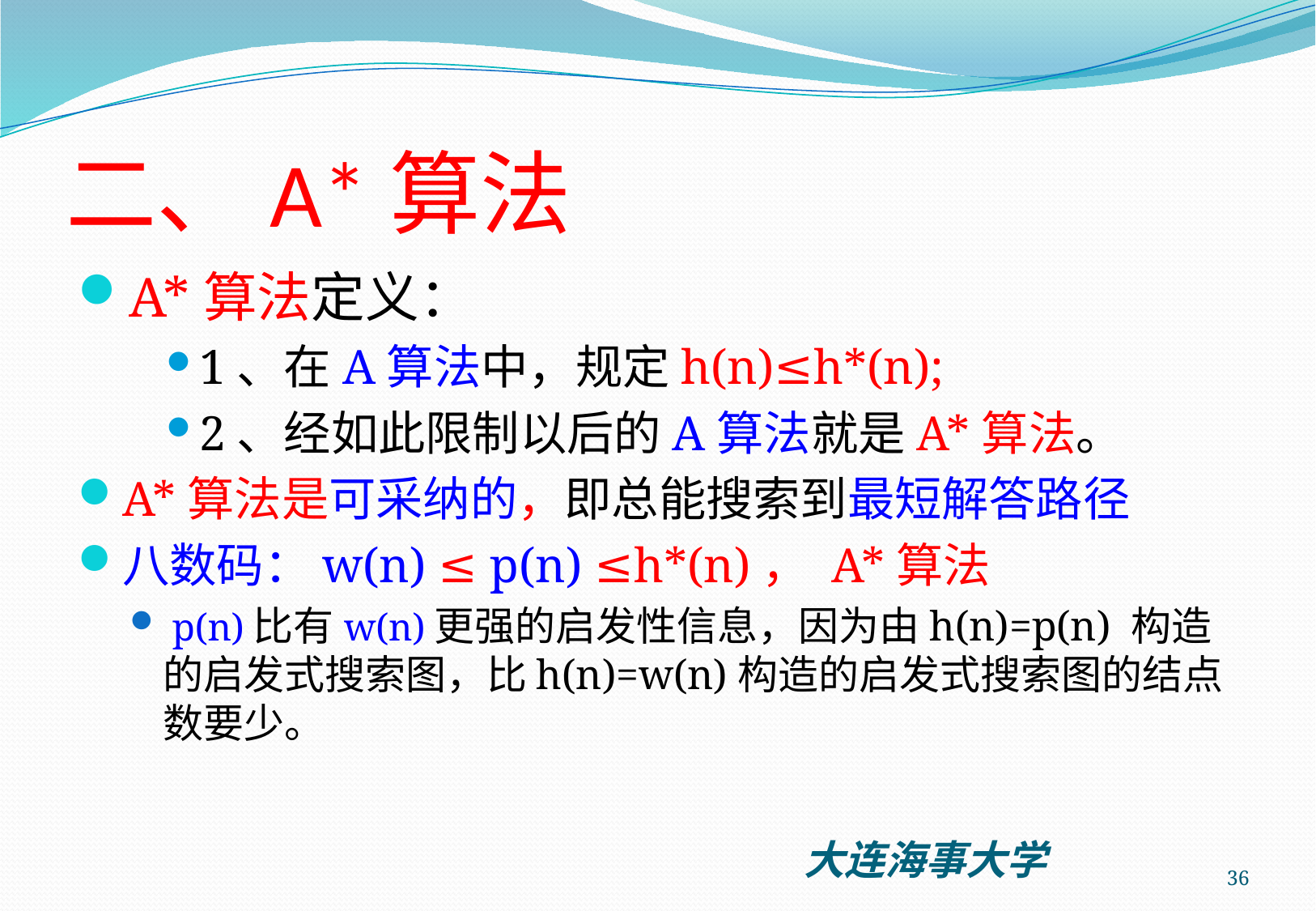

# 二、A*算法
A*算法定义：
1、在A算法中，规定h(n)≤h*(n);
2、经如此限制以后的A算法就是A*算法。
A*算法是可采纳的，即总能搜索到最短解答路径
八数码：w(n) ≤ p(n) ≤h*(n)， A*算法
 p(n)比有w(n)更强的启发性信息，因为由h(n)=p(n) 构造的启发式搜索图，比h(n)=w(n)构造的启发式搜索图的结点数要少。
36